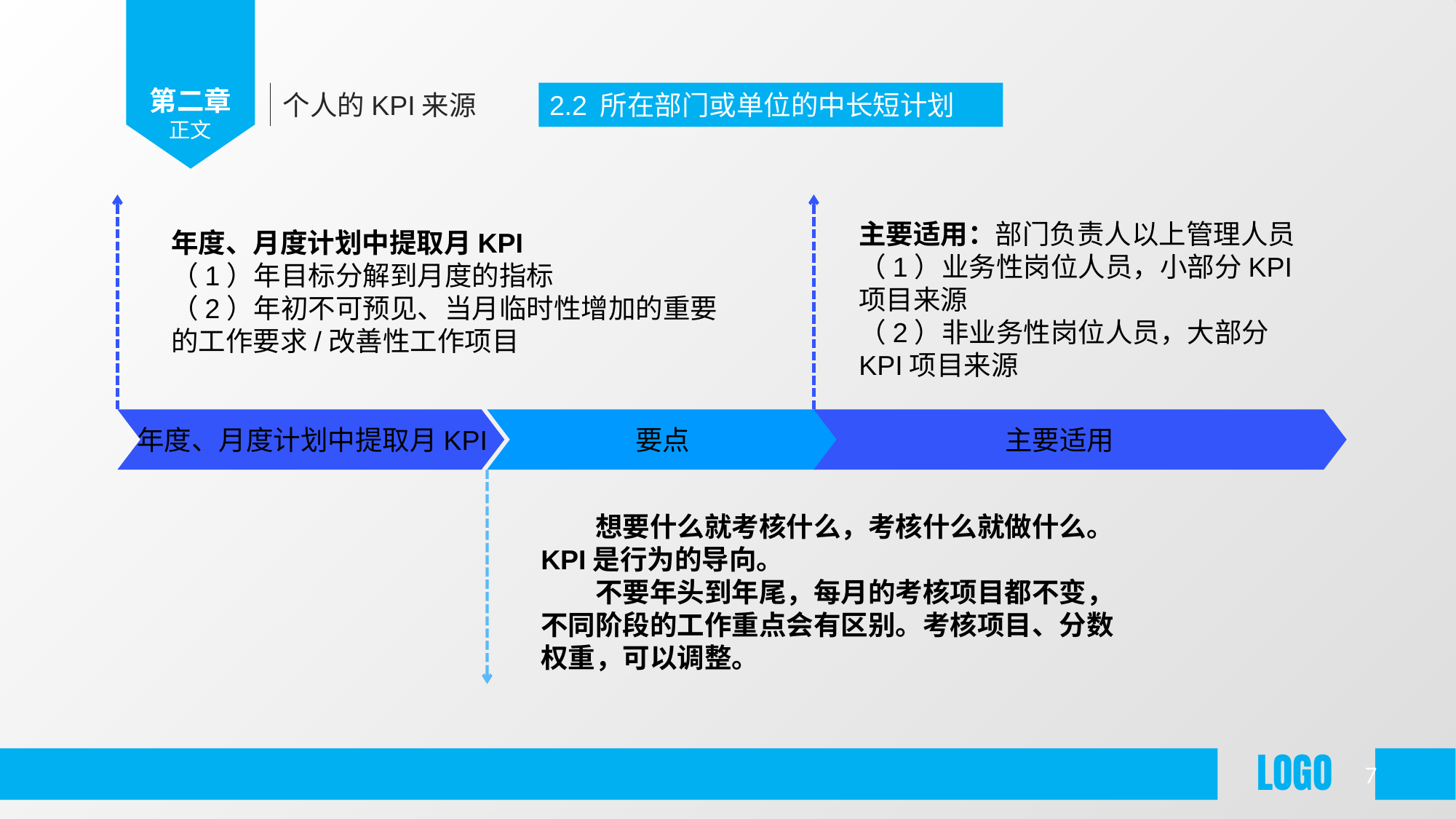

主要适用：部门负责人以上管理人员
（1）业务性岗位人员，小部分KPI项目来源
（2）非业务性岗位人员，大部分KPI项目来源
年度、月度计划中提取月KPI
（1）年目标分解到月度的指标
（2）年初不可预见、当月临时性增加的重要的工作要求/改善性工作项目

年度、月度计划中提取月KPI
要点
主要适用
　　想要什么就考核什么，考核什么就做什么。KPI是行为的导向。
　　不要年头到年尾，每月的考核项目都不变，不同阶段的工作重点会有区别。考核项目、分数权重，可以调整。